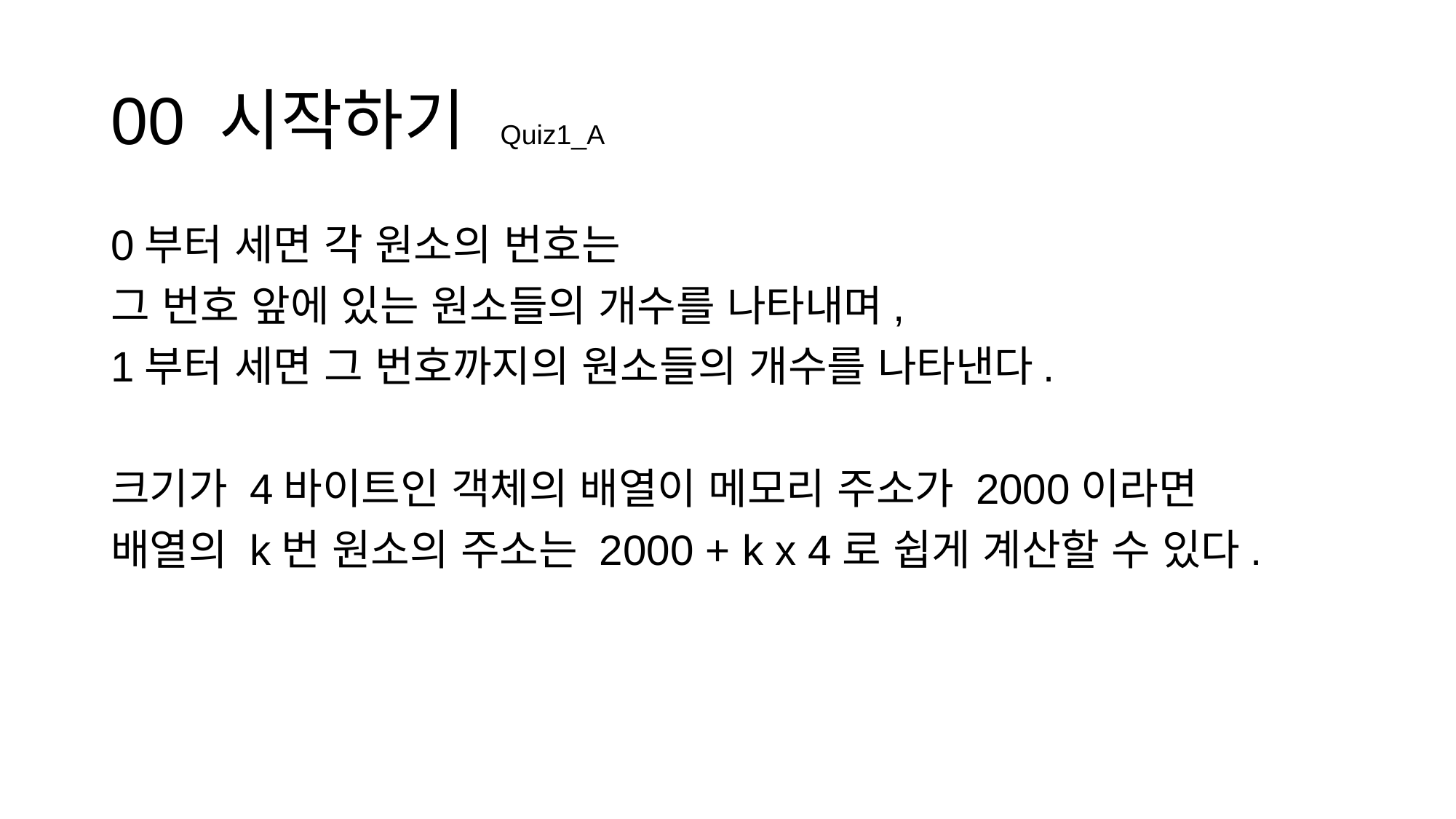

# 00 시작하기 Quiz1_A
0부터 세면 각 원소의 번호는
그 번호 앞에 있는 원소들의 개수를 나타내며,
1부터 세면 그 번호까지의 원소들의 개수를 나타낸다.

크기가 4바이트인 객체의 배열이 메모리 주소가 2000이라면
배열의 k번 원소의 주소는 2000 + k x 4로 쉽게 계산할 수 있다.